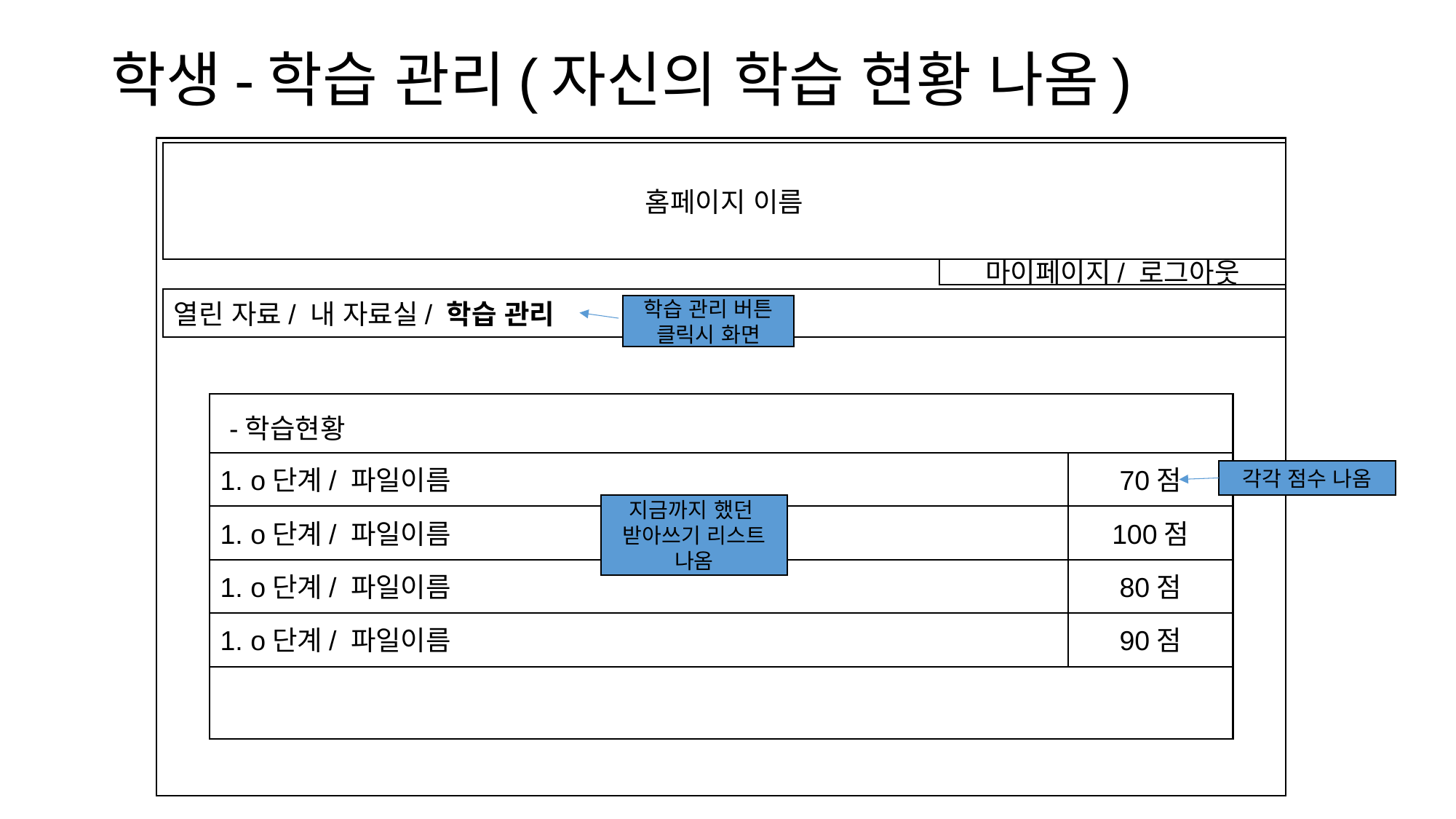

# 학생-학습 관리(자신의 학습 현황 나옴)

홈페이지 이름
마이페이지/ 로그아웃
열린 자료/ 내 자료실/ 학습 관리
학습 관리 버튼
클릭시 화면

-학습현황
1. o단계/ 파일이름
70점
각각 점수 나옴
지금까지 했던
받아쓰기 리스트 나옴
1. o단계/ 파일이름
100점
1. o단계/ 파일이름
80점
1. o단계/ 파일이름
90점